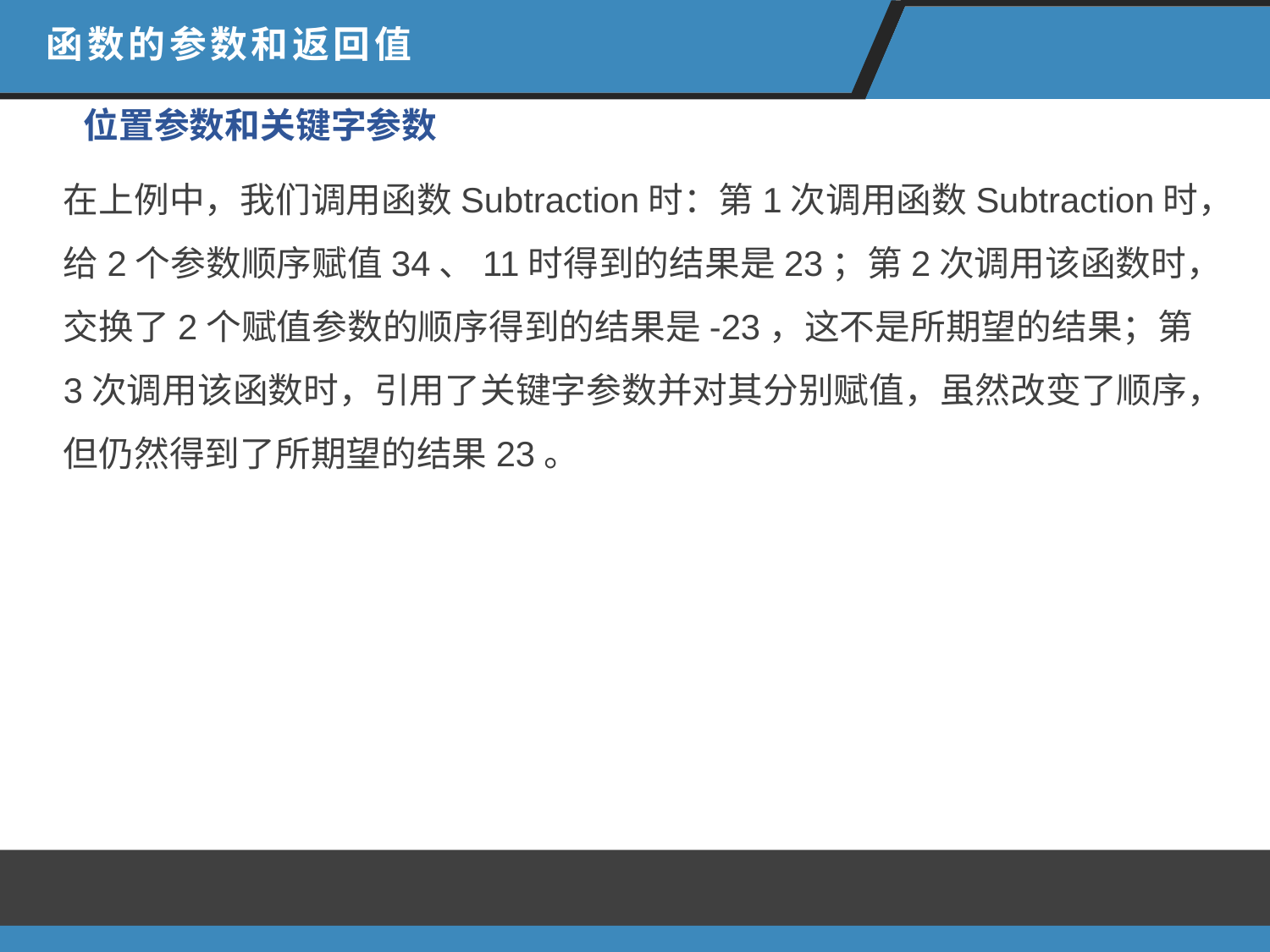

函数的参数和返回值
 位置参数和关键字参数
在上例中，我们调用函数Subtraction时：第1次调用函数Subtraction时，给2个参数顺序赋值34、11时得到的结果是23；第2次调用该函数时，交换了2个赋值参数的顺序得到的结果是-23，这不是所期望的结果；第3次调用该函数时，引用了关键字参数并对其分别赋值，虽然改变了顺序，但仍然得到了所期望的结果23。